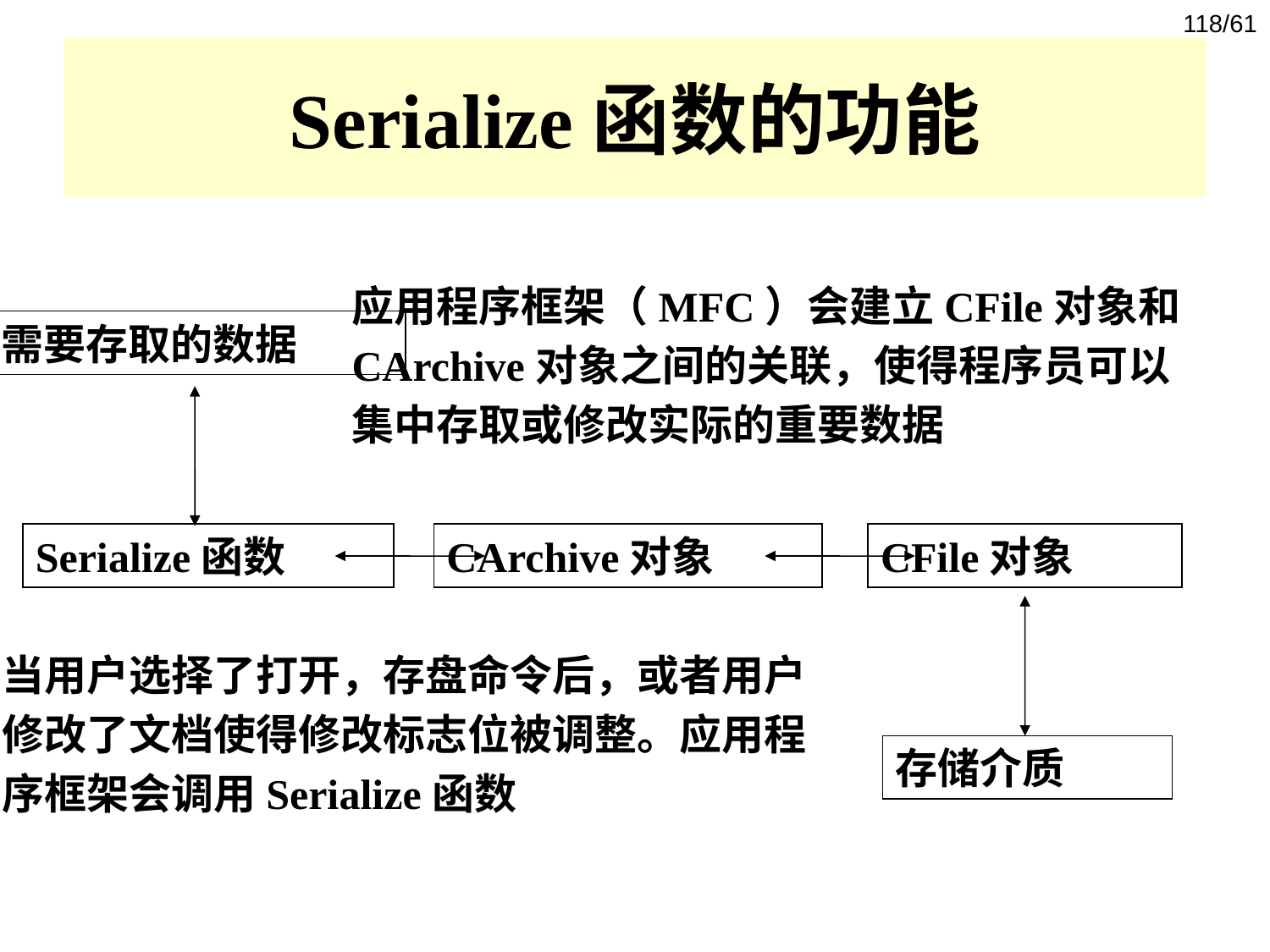

118/61
# Serialize函数的功能
应用程序框架（MFC）会建立CFile对象和
CArchive对象之间的关联，使得程序员可以
集中存取或修改实际的重要数据
需要存取的数据

Serialize函数
CArchive对象
CFile对象

当用户选择了打开，存盘命令后，或者用户
修改了文档使得修改标志位被调整。应用程
序框架会调用Serialize函数
存储介质